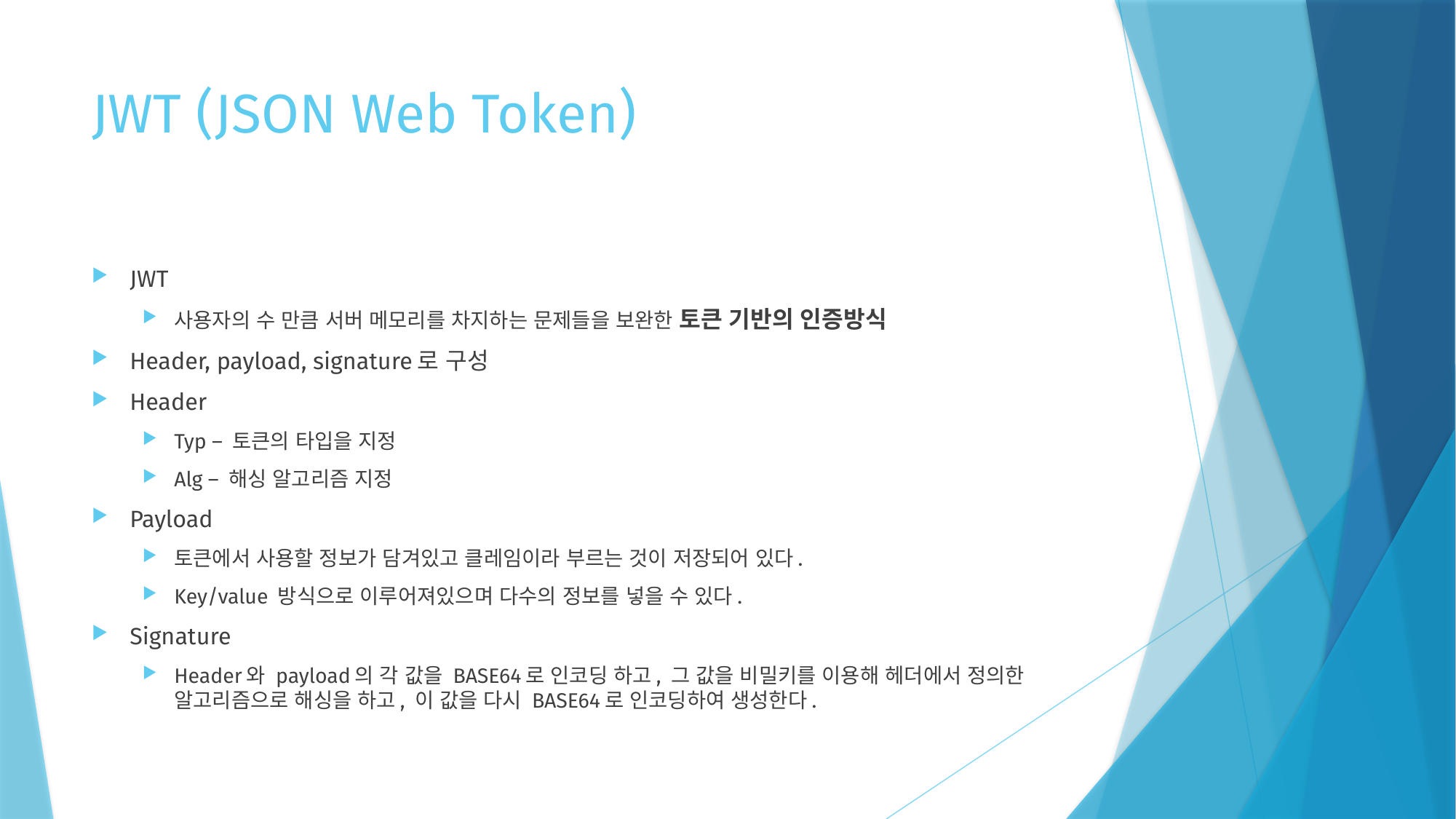

# JWT (JSON Web Token)
JWT
사용자의 수 만큼 서버 메모리를 차지하는 문제들을 보완한 토큰 기반의 인증방식
Header, payload, signature로 구성
Header
Typ – 토큰의 타입을 지정
Alg – 해싱 알고리즘 지정
Payload
토큰에서 사용할 정보가 담겨있고 클레임이라 부르는 것이 저장되어 있다.
Key/value 방식으로 이루어져있으며 다수의 정보를 넣을 수 있다.
Signature
Header와 payload의 각 값을 BASE64로 인코딩 하고, 그 값을 비밀키를 이용해 헤더에서 정의한 알고리즘으로 해싱을 하고, 이 값을 다시 BASE64로 인코딩하여 생성한다.